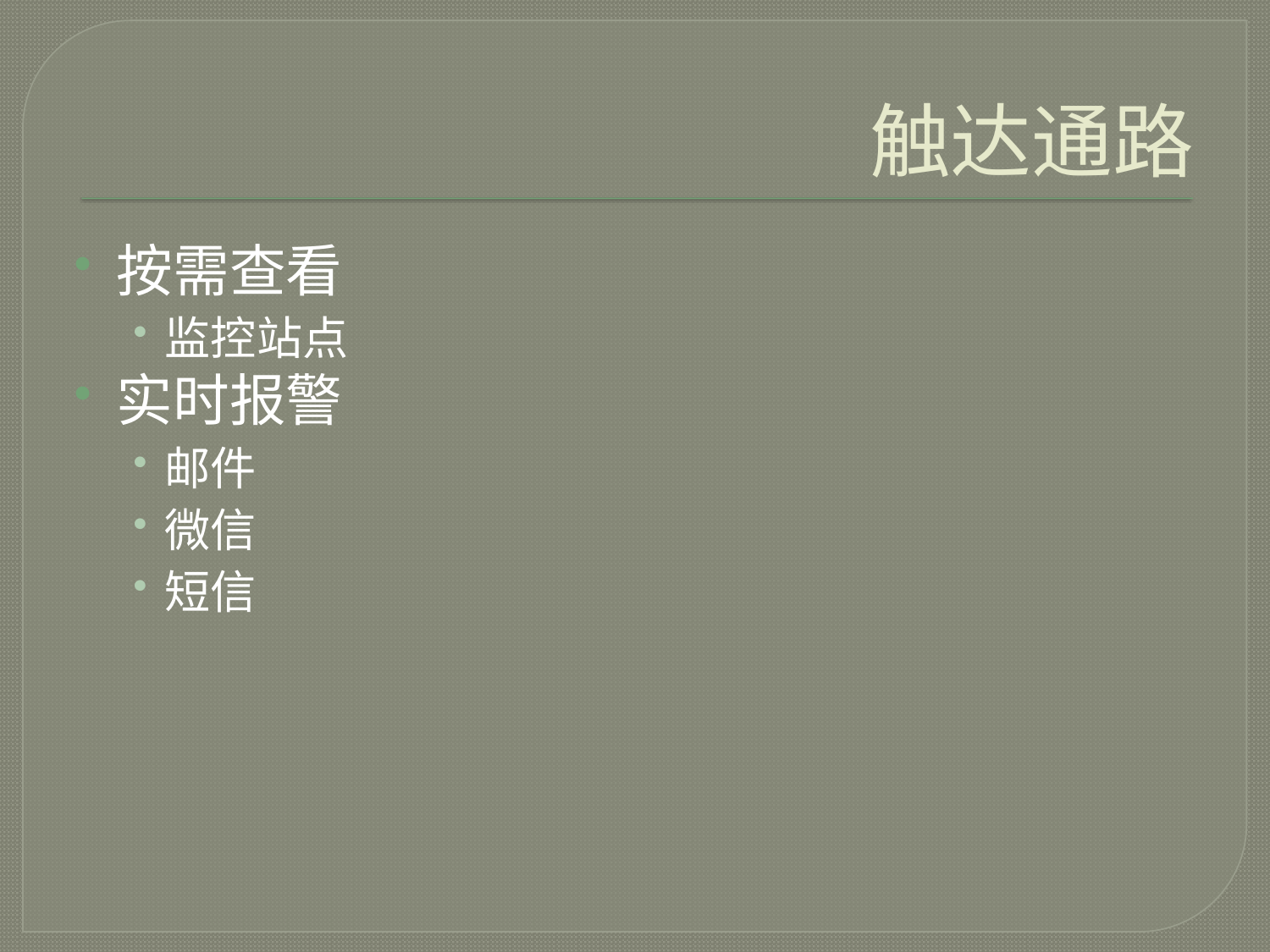

# 触达通路
按需查看
监控站点
实时报警
邮件
微信
短信